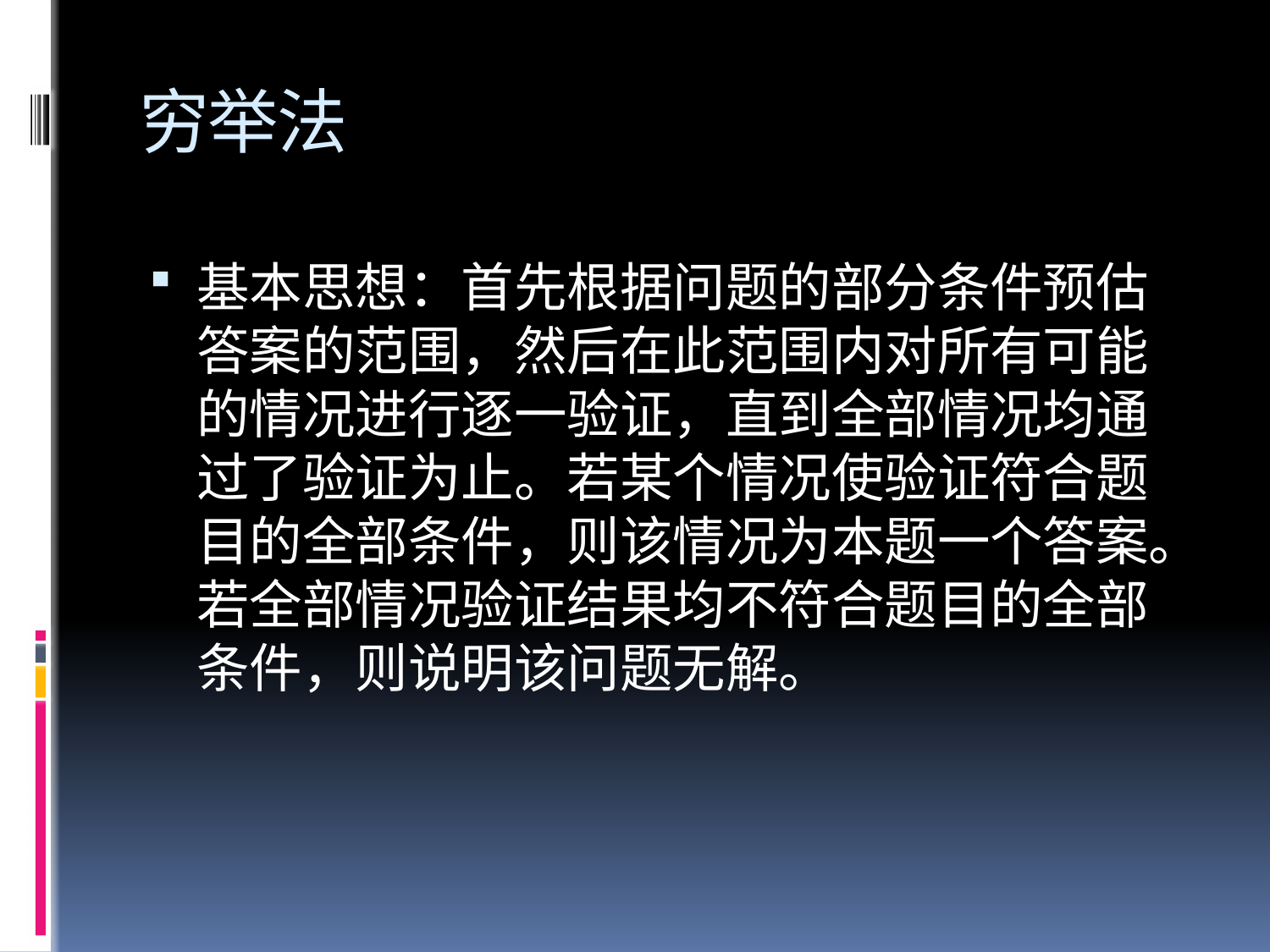

# 穷举法
基本思想：首先根据问题的部分条件预估答案的范围，然后在此范围内对所有可能的情况进行逐一验证，直到全部情况均通过了验证为止。若某个情况使验证符合题目的全部条件，则该情况为本题一个答案。若全部情况验证结果均不符合题目的全部条件，则说明该问题无解。